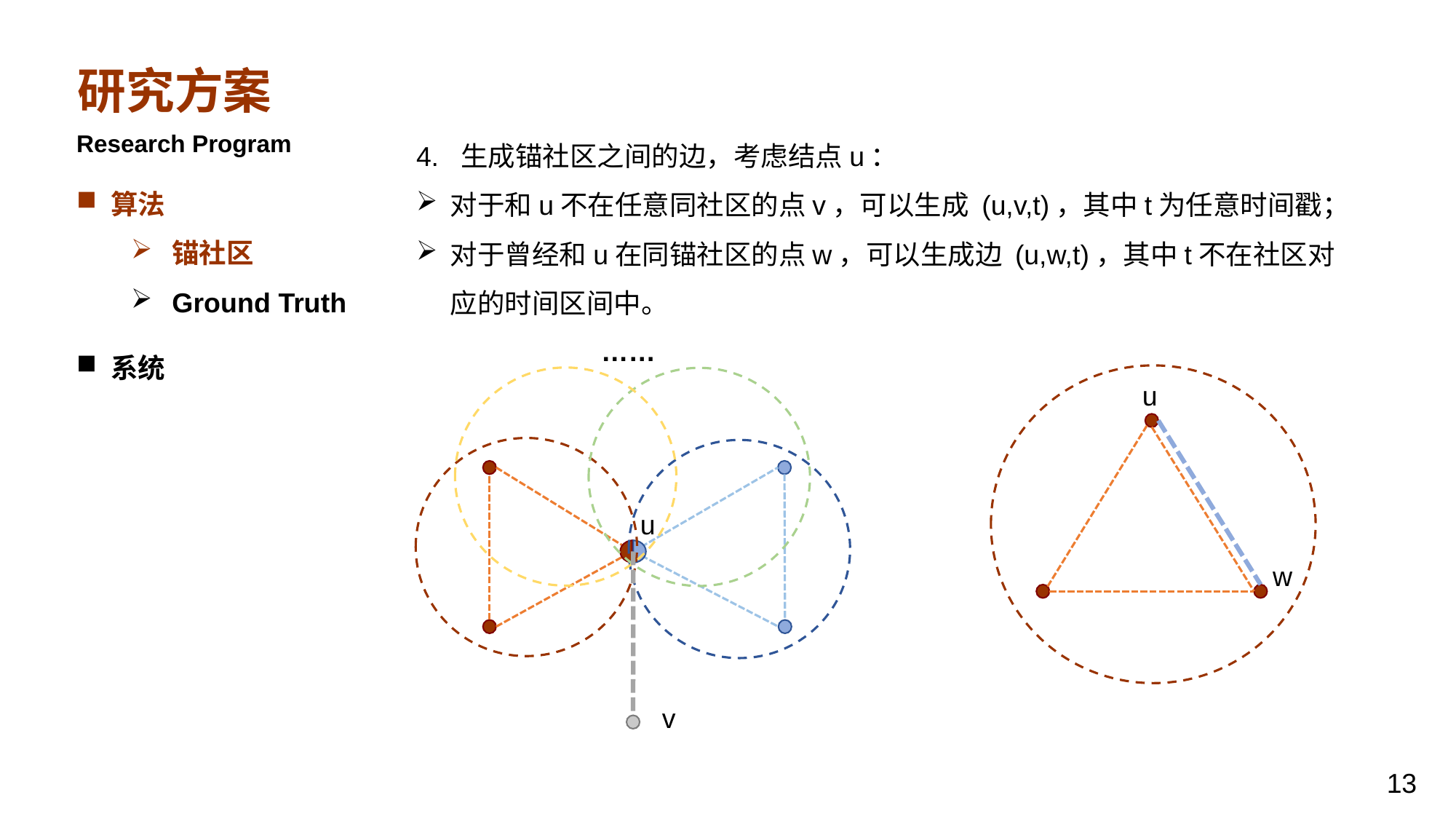

研究方案
4.  生成锚社区之间的边，考虑结点u：
对于和u不在任意同社区的点v，可以生成 (u,v,t)，其中t为任意时间戳；
对于曾经和u在同锚社区的点w，可以生成边 (u,w,t)，其中t不在社区对应的时间区间中。
Research Program
算法
锚社区
Ground Truth
系统
……

u

v

u

w

13